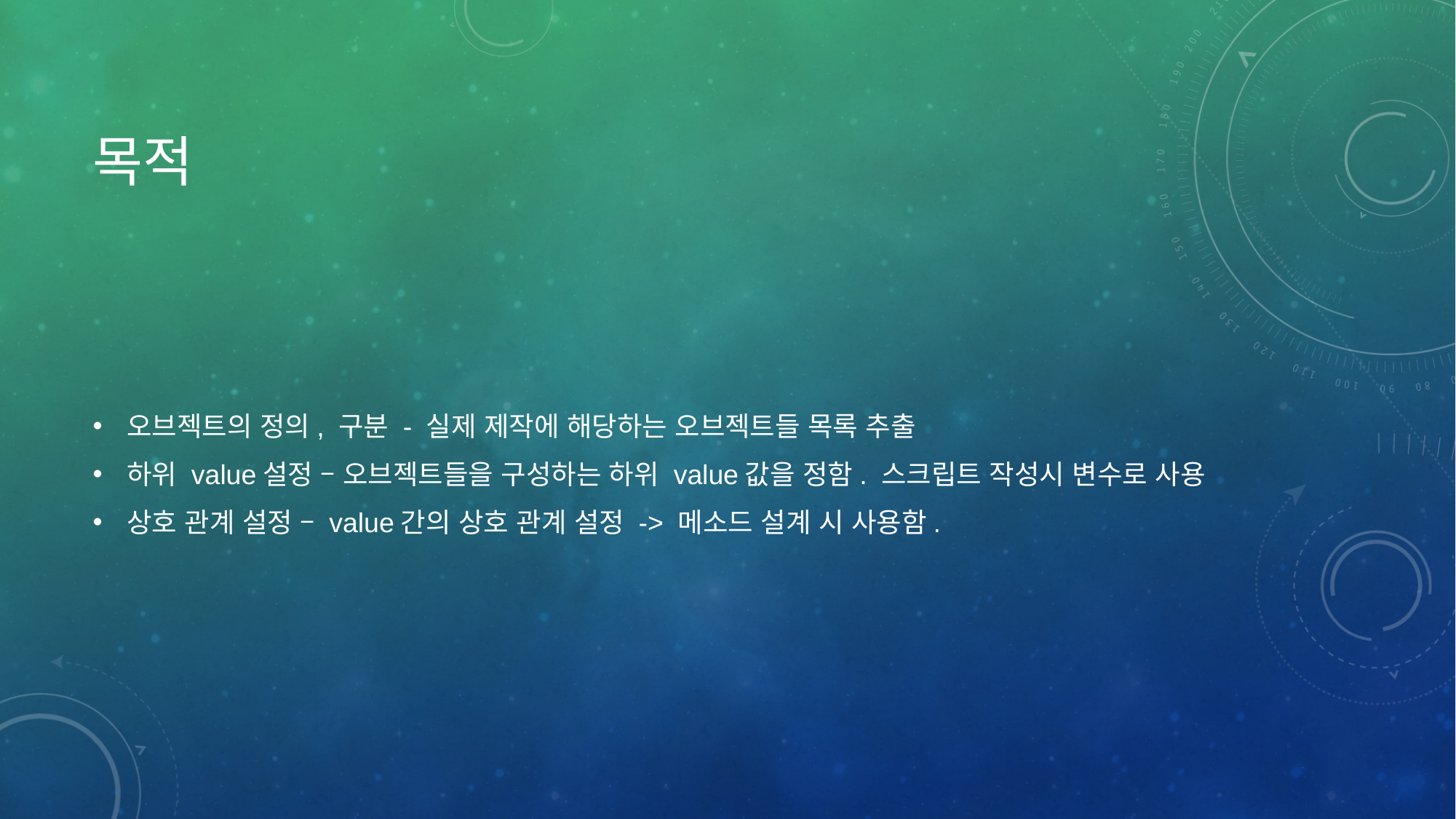

# 목적
오브젝트의 정의, 구분 - 실제 제작에 해당하는 오브젝트들 목록 추출
하위 value설정 – 오브젝트들을 구성하는 하위 value값을 정함. 스크립트 작성시 변수로 사용
상호 관계 설정 – value간의 상호 관계 설정 -> 메소드 설계 시 사용함.